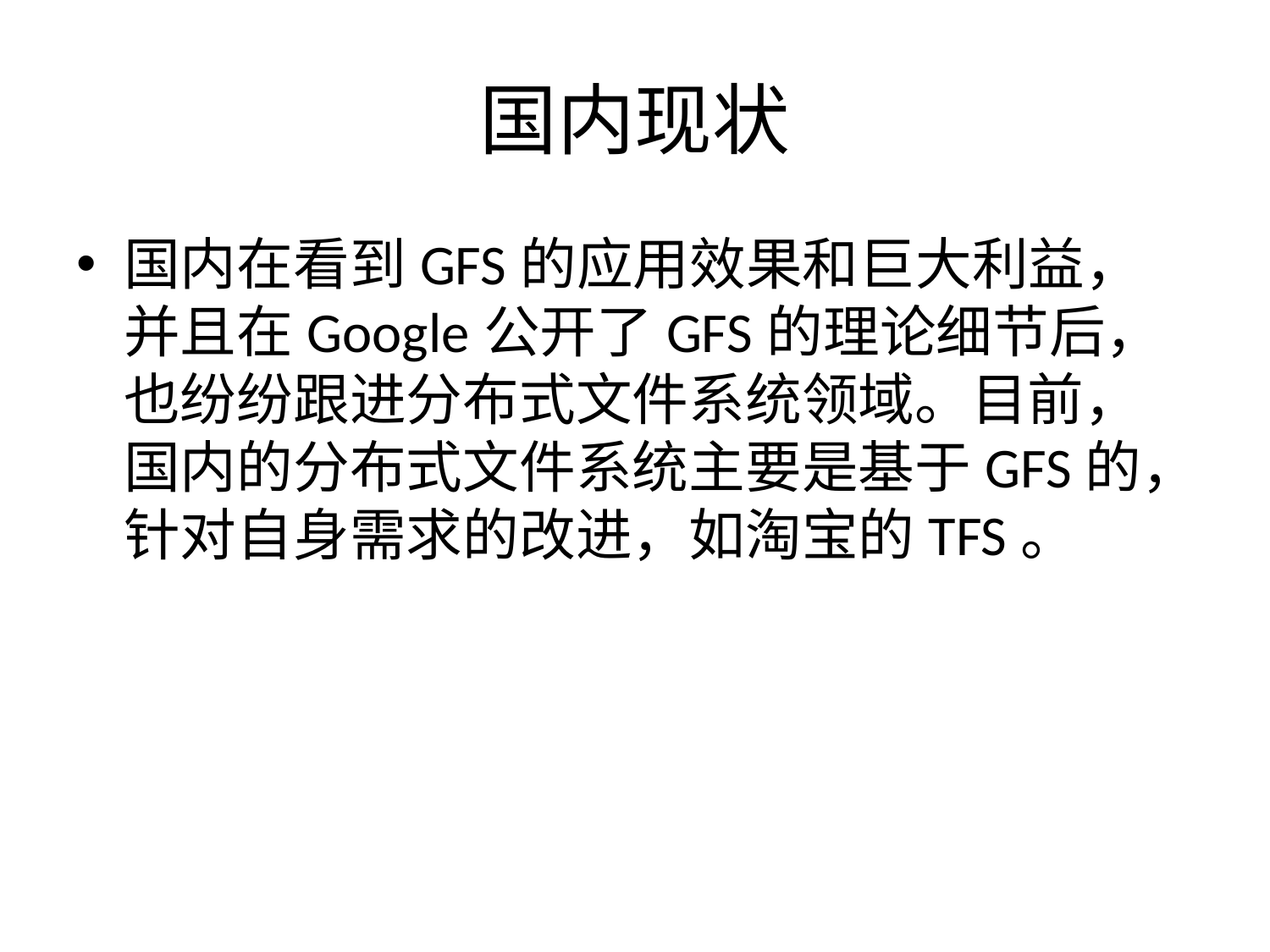

# 国内现状
国内在看到GFS的应用效果和巨大利益，并且在Google公开了GFS的理论细节后，也纷纷跟进分布式文件系统领域。目前，国内的分布式文件系统主要是基于GFS的，针对自身需求的改进，如淘宝的TFS。